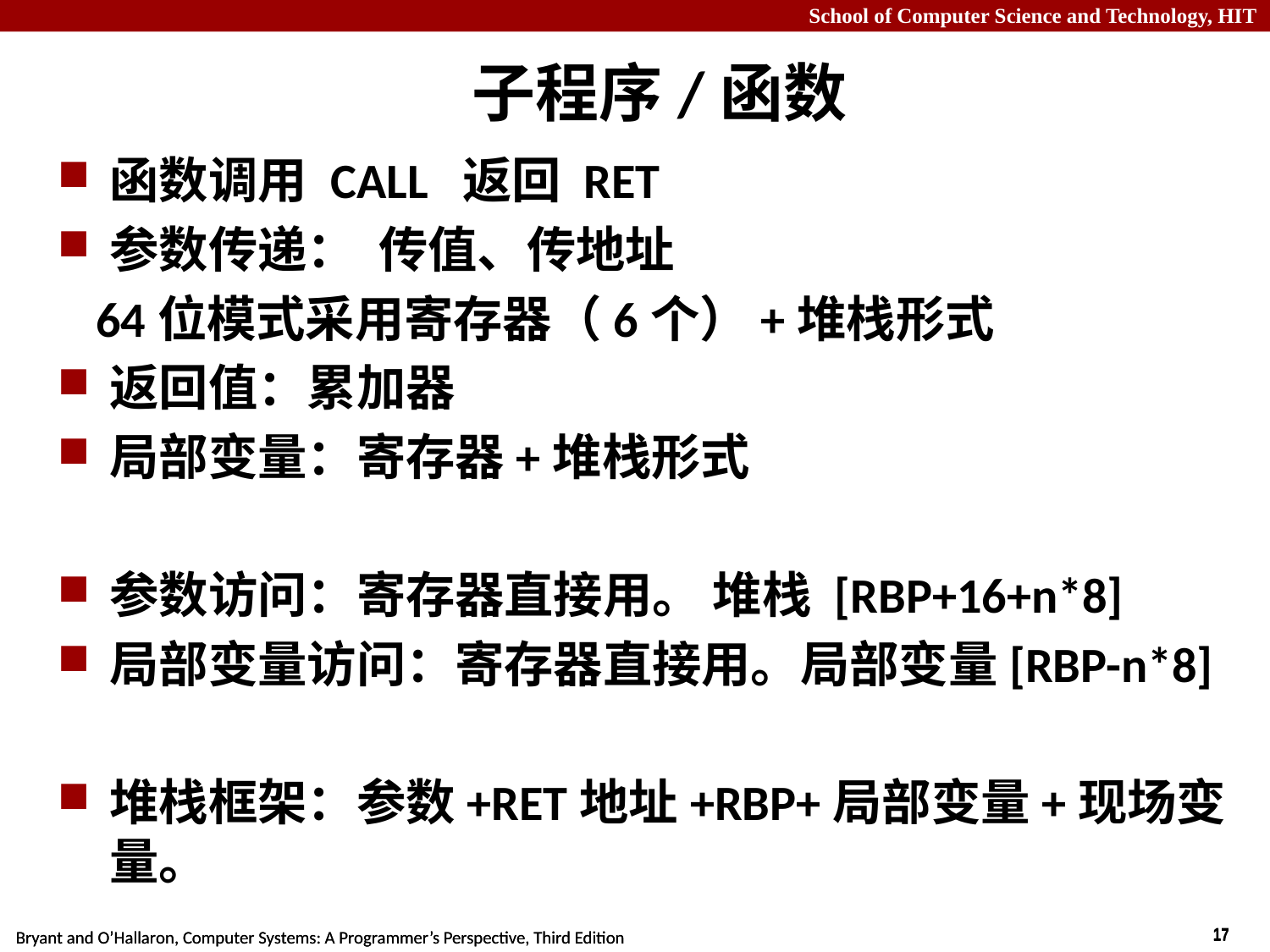

# 子程序/函数
函数调用 CALL  返回 RET
参数传递：  传值、传地址
   64位模式采用寄存器（6个）+堆栈形式
返回值：累加器
局部变量：寄存器+堆栈形式

参数访问：寄存器直接用。 堆栈 [RBP+16+n*8]
局部变量访问：寄存器直接用。局部变量[RBP-n*8]

堆栈框架：参数+RET地址+RBP+局部变量+现场变量。